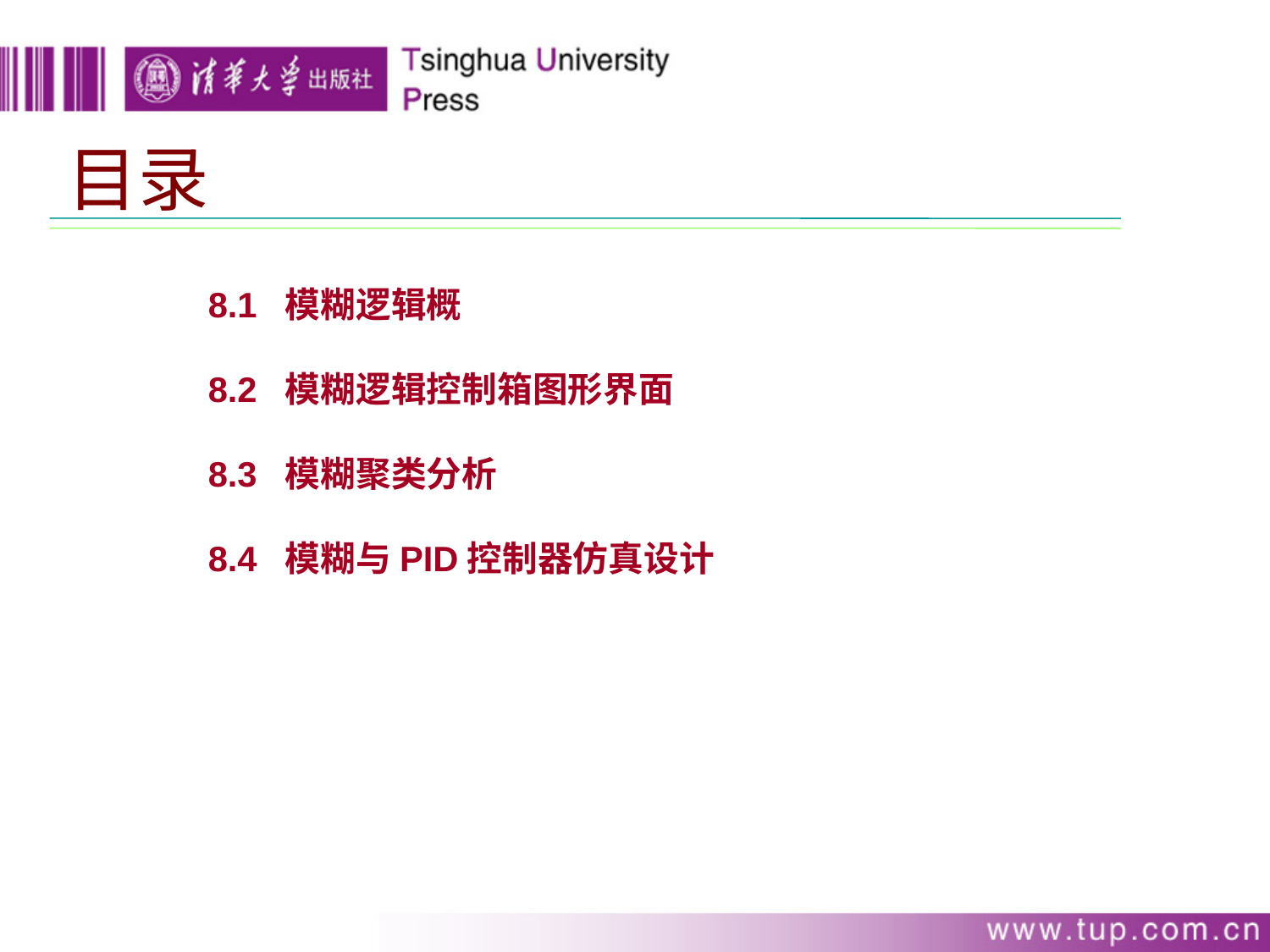

目录
8.1  模糊逻辑概

8.2  模糊逻辑控制箱图形界面

8.3  模糊聚类分析

8.4  模糊与PID控制器仿真设计